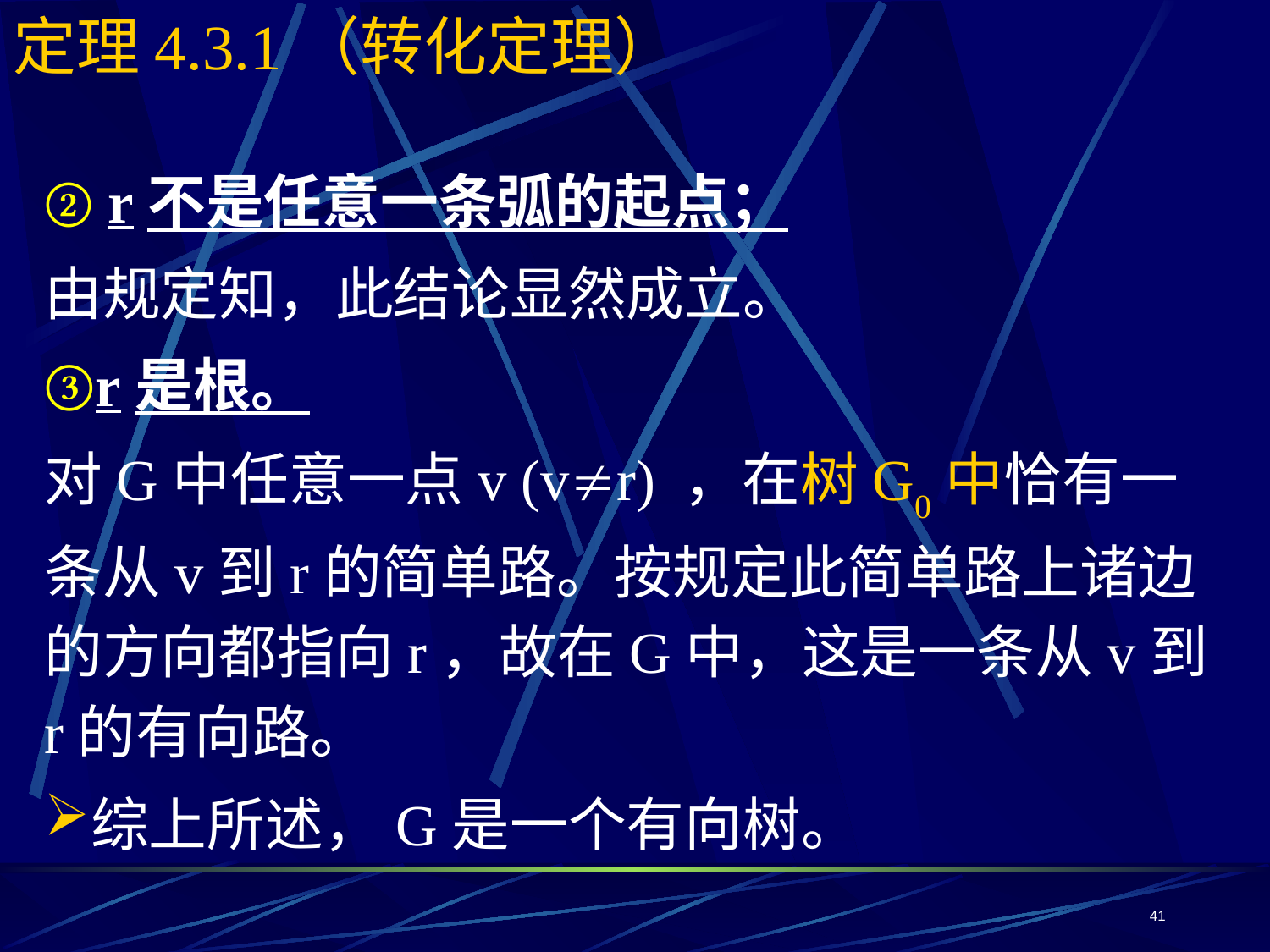

# 定理4.3.1（转化定理）
② r不是任意一条弧的起点；
由规定知，此结论显然成立。
③r是根。
对G中任意一点v (v≠r) ，在树G0中恰有一条从v到r的简单路。按规定此简单路上诸边的方向都指向r，故在G中，这是一条从v到r的有向路。
综上所述，G是一个有向树。
41